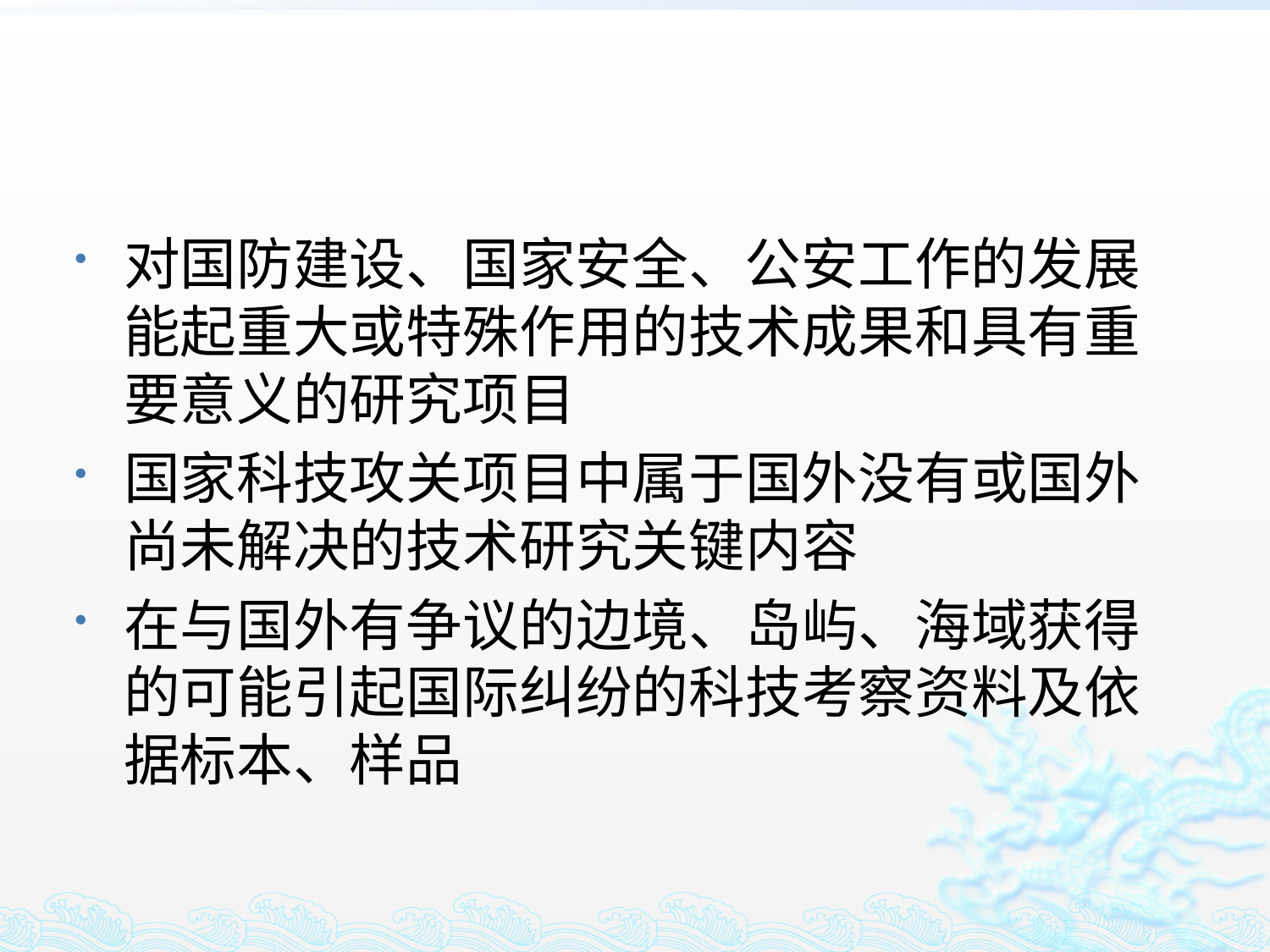

#
对国防建设、国家安全、公安工作的发展能起重大或特殊作用的技术成果和具有重要意义的研究项目
国家科技攻关项目中属于国外没有或国外尚未解决的技术研究关键内容
在与国外有争议的边境、岛屿、海域获得的可能引起国际纠纷的科技考察资料及依据标本、样品